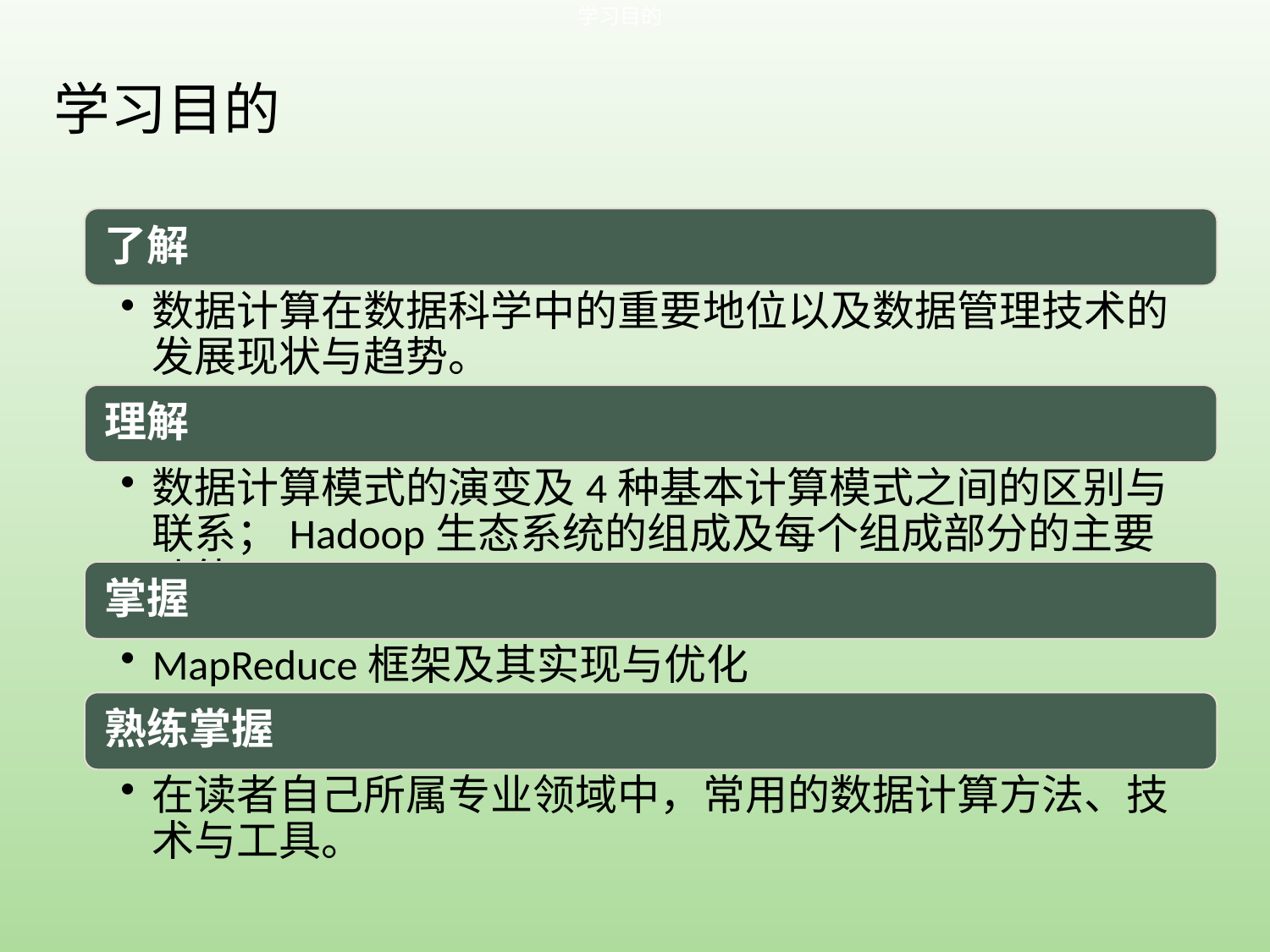

学习目的
# 学习目的
了解
数据计算在数据科学中的重要地位以及数据管理技术的发展现状与趋势。
理解
数据计算模式的演变及4种基本计算模式之间的区别与联系；Hadoop生态系统的组成及每个组成部分的主要功能。
掌握
MapReduce框架及其实现与优化
熟练掌握
在读者自己所属专业领域中，常用的数据计算方法、技术与工具。